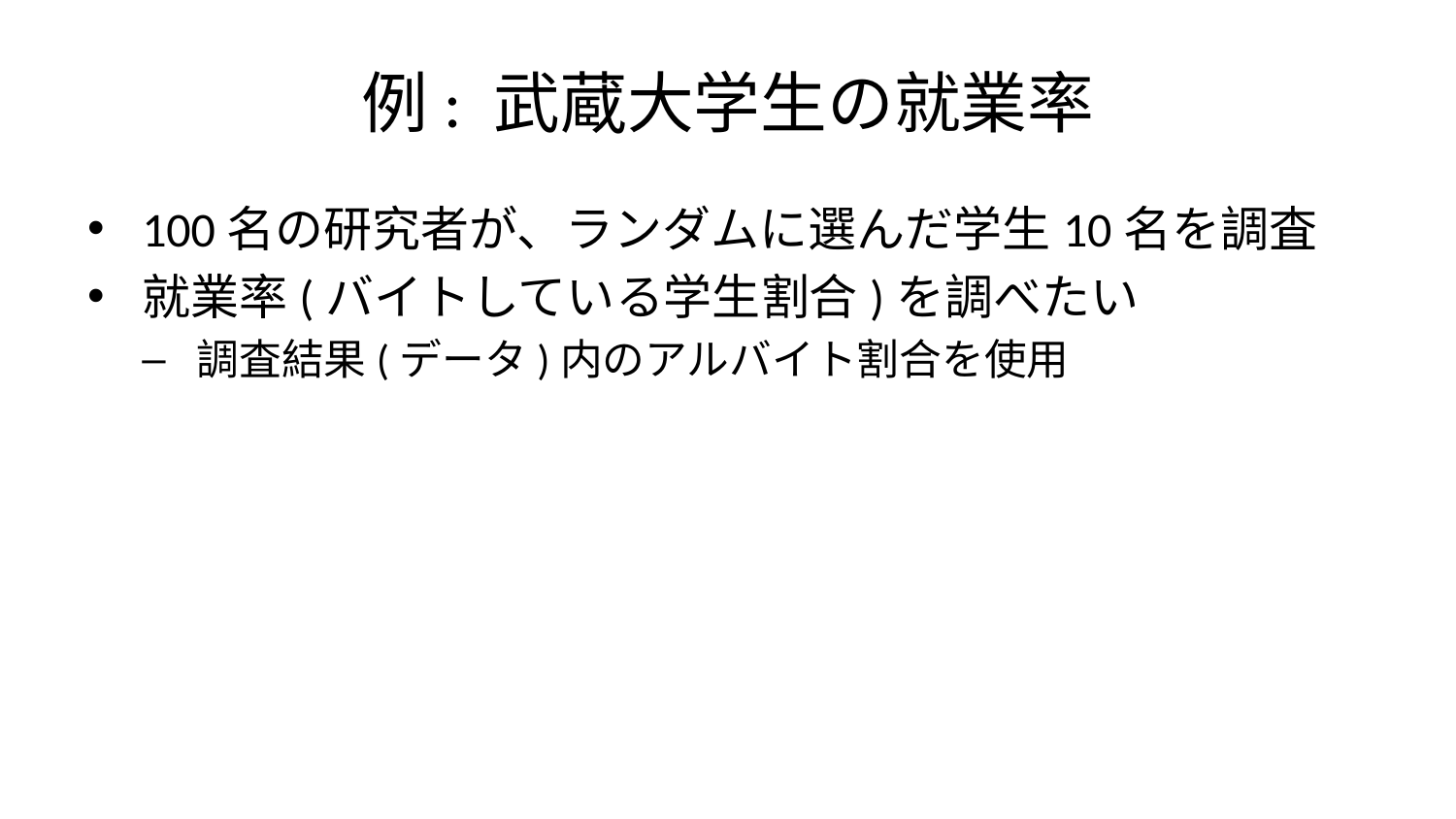

# 例: 武蔵大学生の就業率
100名の研究者が、ランダムに選んだ学生10名を調査
就業率(バイトしている学生割合)を調べたい
調査結果(データ)内のアルバイト割合を使用